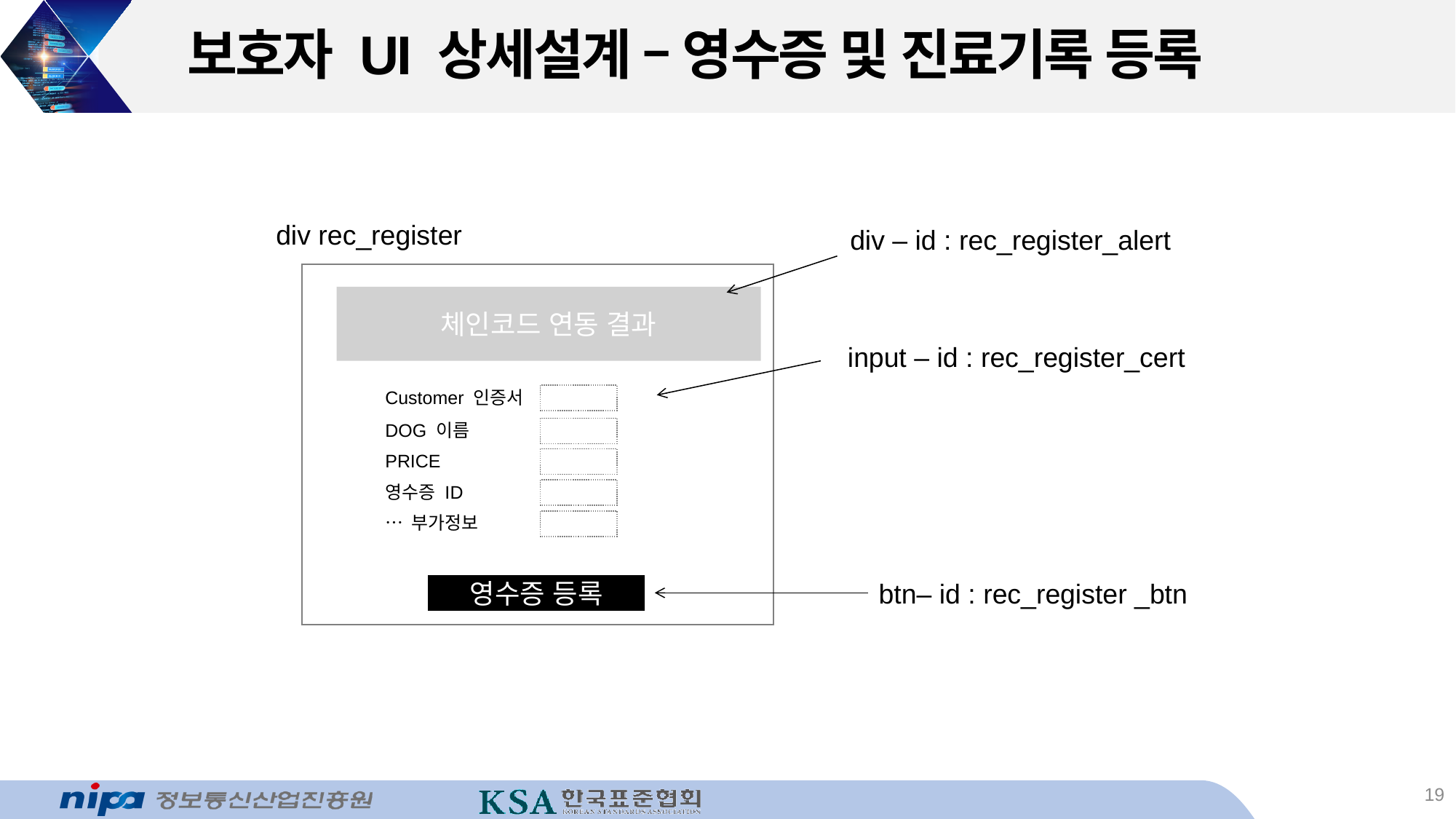

# 보호자 UI 상세설계 – 영수증 및 진료기록 등록
div rec_register
div – id : rec_register_alert

체인코드 연동 결과
input – id : rec_register_cert
Customer 인증서

DOG 이름

PRICE

영수증 ID

… 부가정보

btn– id : rec_register _btn
영수증 등록
19